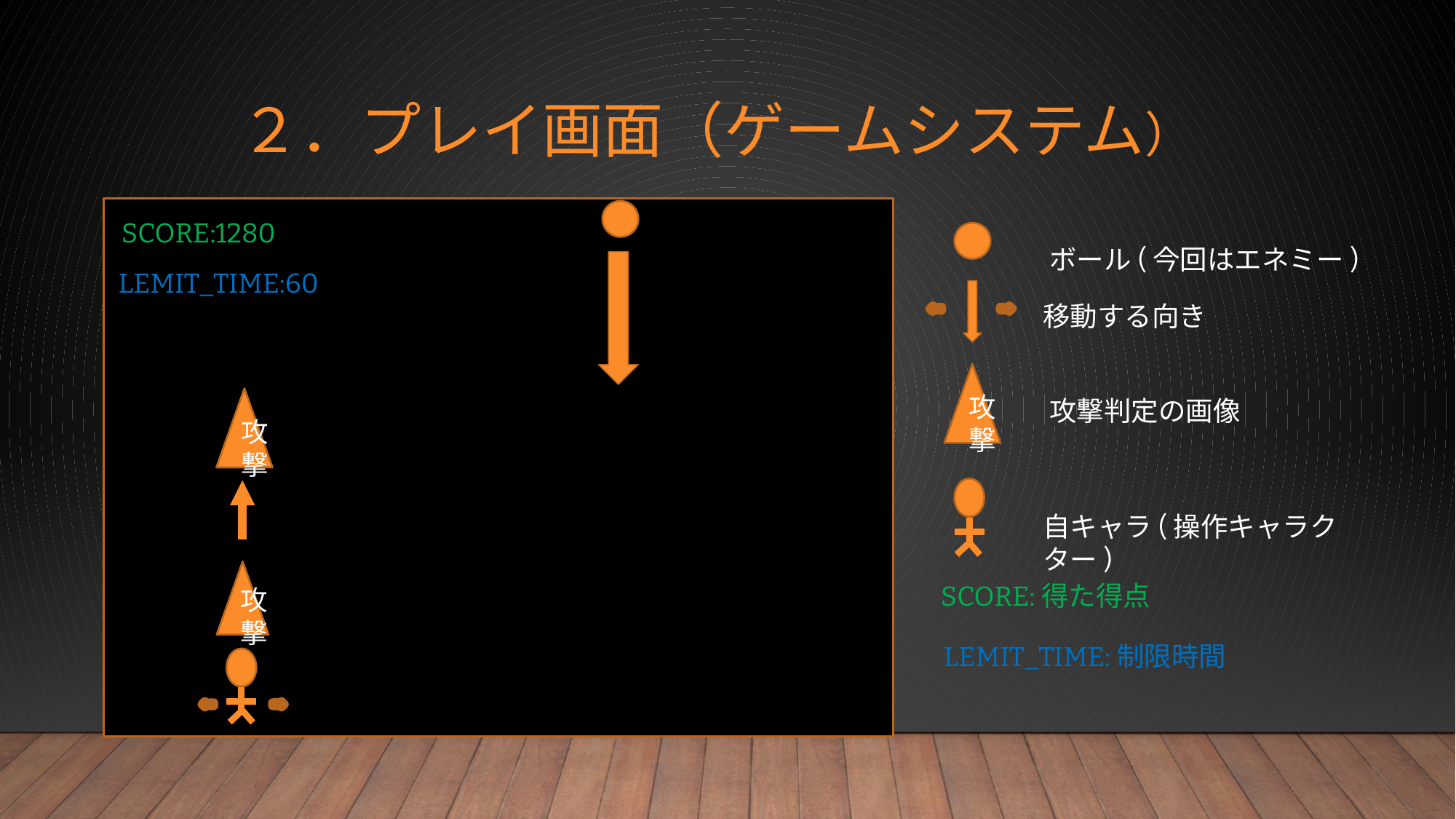

# ２．プレイ画面（ゲームシステム）

SCORE:1280

ボール(今回はエネミー)

LEMIT_TIME:60

移動する向き

攻撃
攻撃
攻撃判定の画像

自キャラ(操作キャラクター)
攻撃
SCORE:得た得点
LEMIT_TIME:制限時間